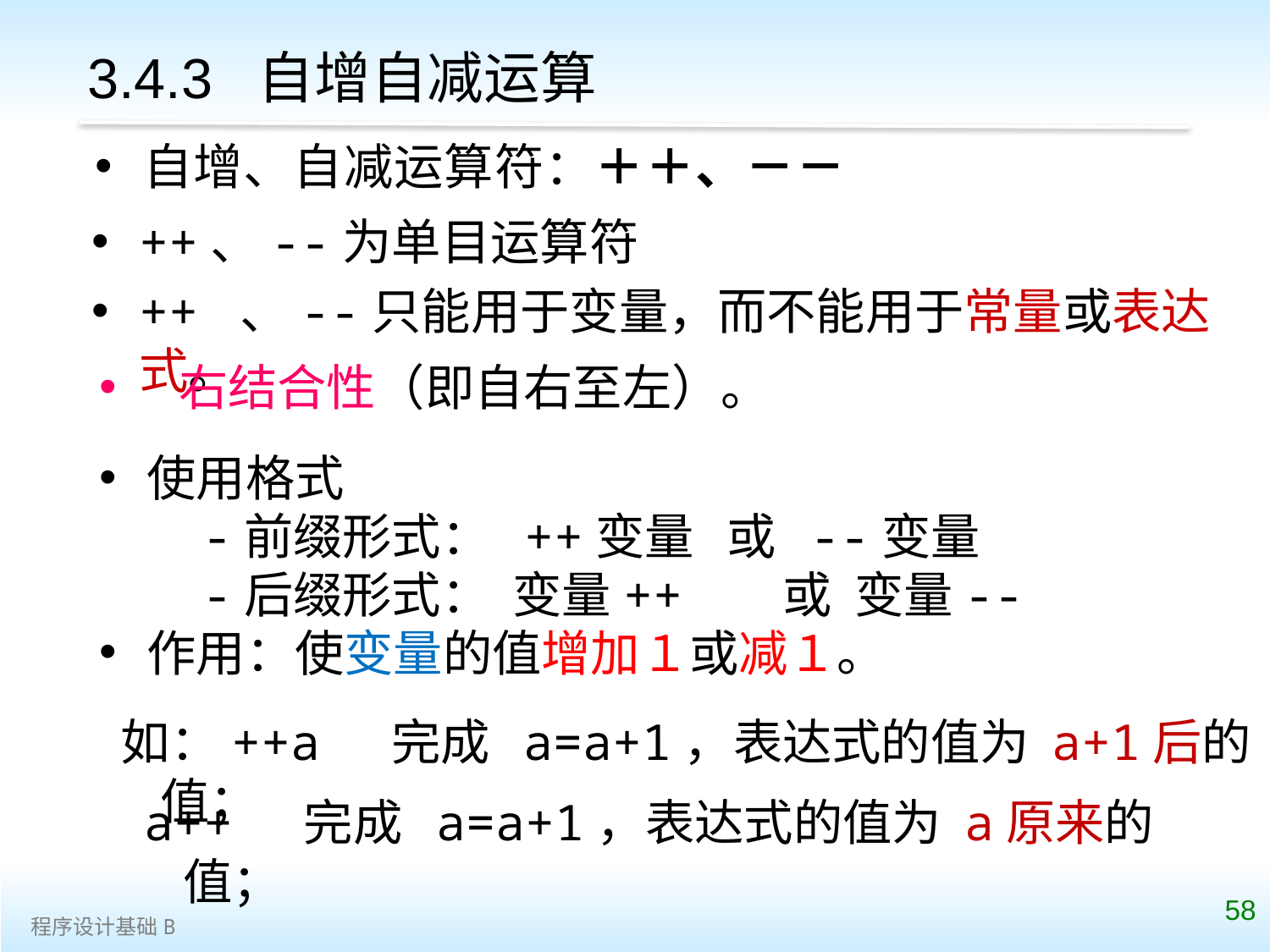

# 3.4.3  自增自减运算
自增、自减运算符：＋＋、－－
++、--为单目运算符
++ 、--只能用于变量，而不能用于常量或表达式。
右结合性（即自右至左）。
使用格式
-前缀形式：  ++变量   或  --变量
-后缀形式：  变量++   或  变量--
作用：使变量的值增加１或减１。
如：++a  完成  a=a+1，表达式的值为 a+1后的值；
a++  完成  a=a+1，表达式的值为 a原来的值；
58